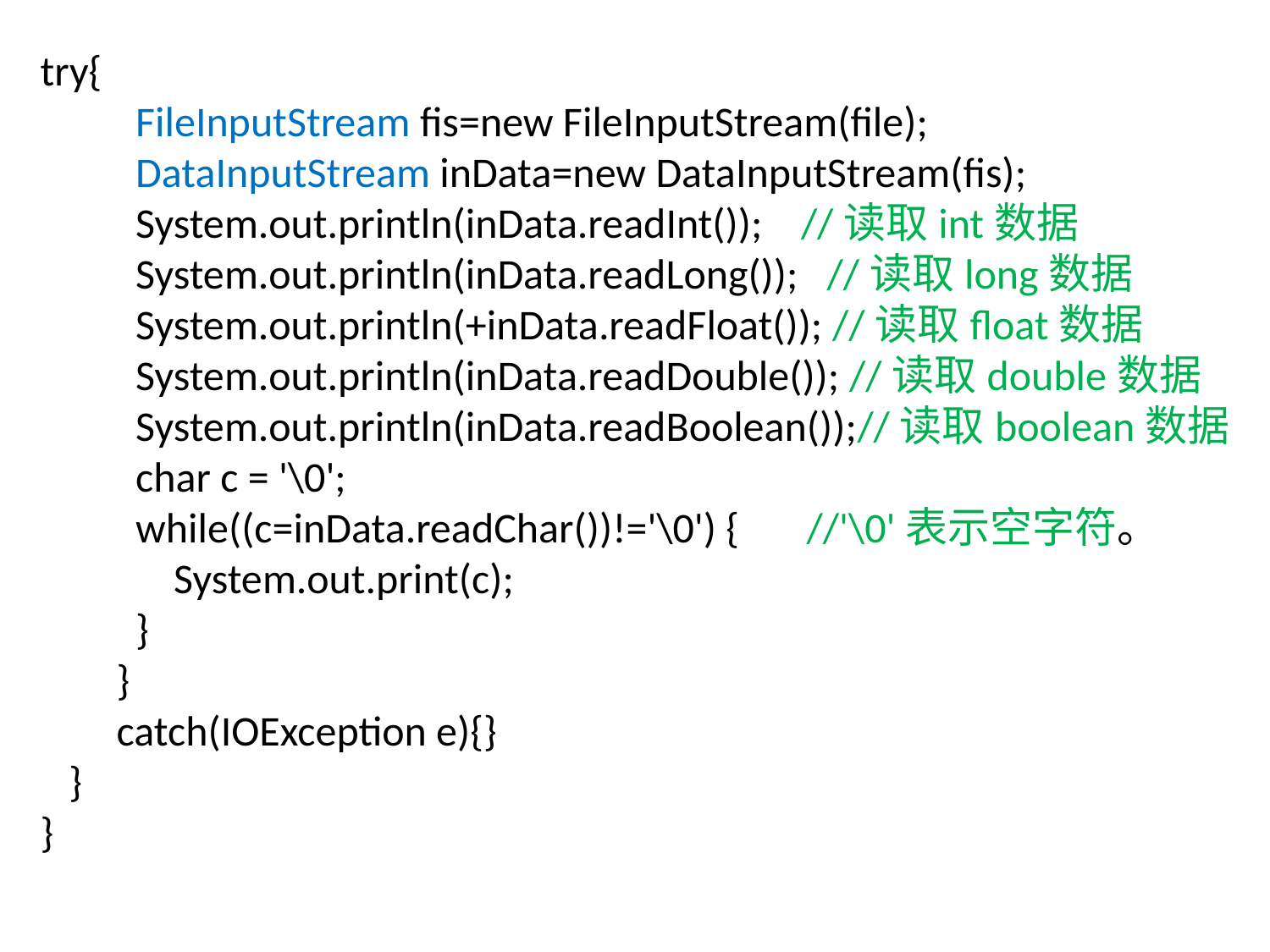

try{
          FileInputStream fis=new FileInputStream(file);
          DataInputStream inData=new DataInputStream(fis);
          System.out.println(inData.readInt());    //读取int数据
          System.out.println(inData.readLong());   //读取long数据
          System.out.println(+inData.readFloat()); //读取float数据
          System.out.println(inData.readDouble()); //读取double数据
          System.out.println(inData.readBoolean());//读取boolean数据
          char c = '\0';
          while((c=inData.readChar())!='\0') {       //'\0'表示空字符。
              System.out.print(c);
          }
        }
        catch(IOException e){}
   }
}